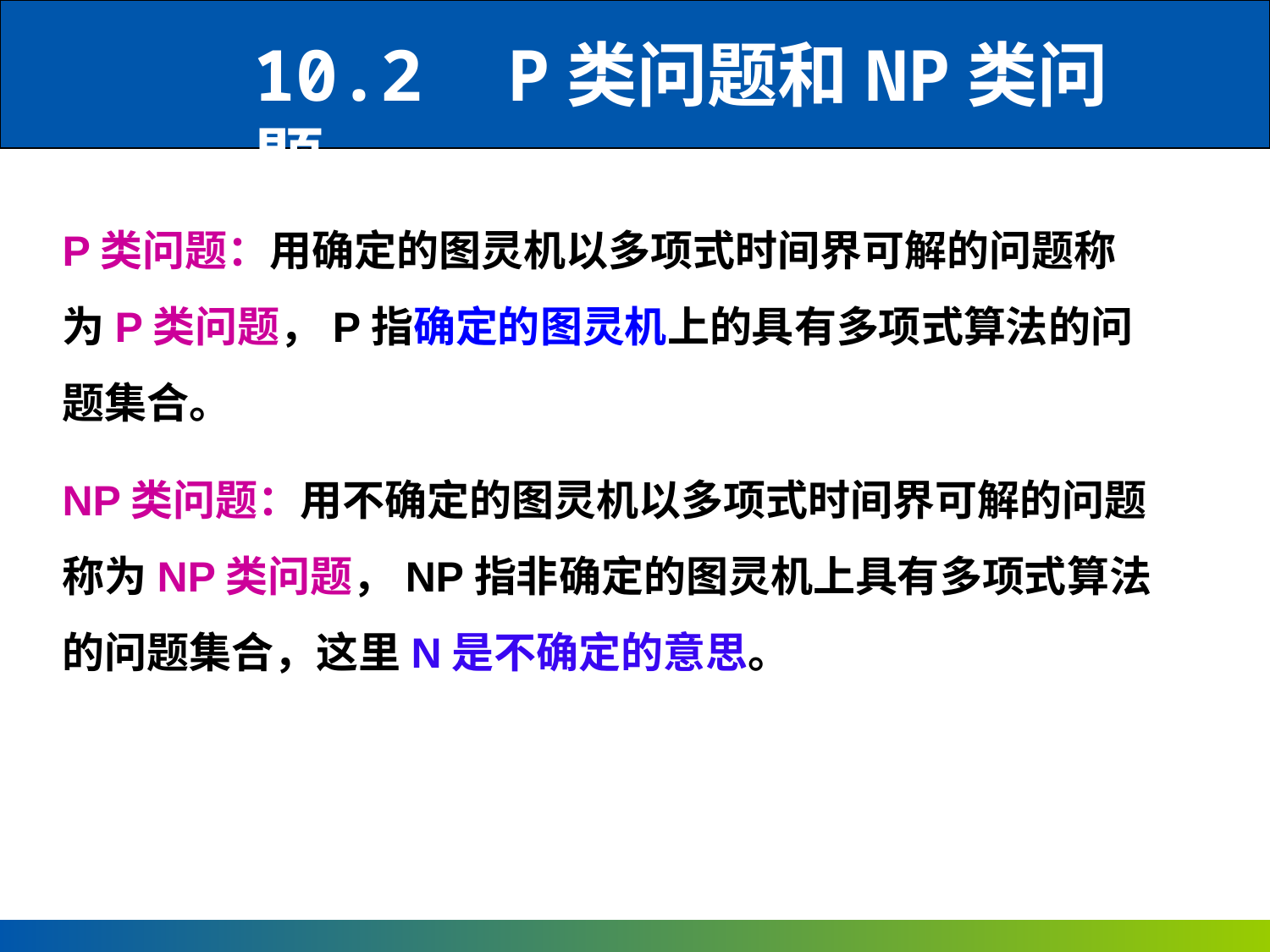

10.2  P类问题和NP类问题
P类问题：用确定的图灵机以多项式时间界可解的问题称为P类问题，P指确定的图灵机上的具有多项式算法的问题集合。
NP类问题：用不确定的图灵机以多项式时间界可解的问题称为NP类问题，NP指非确定的图灵机上具有多项式算法的问题集合，这里N是不确定的意思。